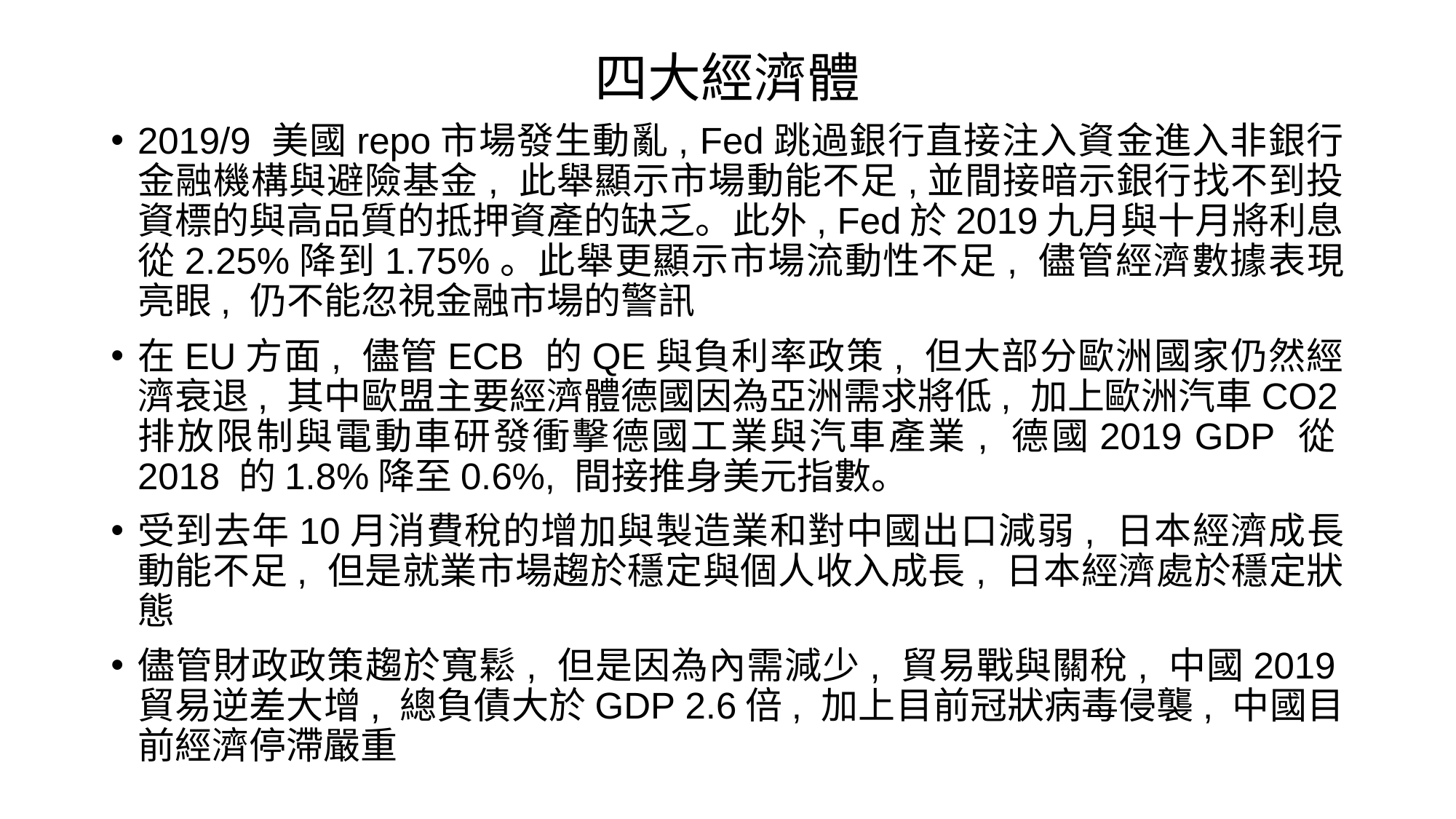

# 四大經濟體
2019/9 美國repo市場發生動亂, Fed跳過銀行直接注入資金進入非銀行金融機構與避險基金, 此舉顯示市場動能不足,並間接暗示銀行找不到投資標的與高品質的抵押資產的缺乏。此外, Fed於2019九月與十月將利息從2.25%降到1.75%。此舉更顯示市場流動性不足, 儘管經濟數據表現亮眼, 仍不能忽視金融市場的警訊
在EU方面, 儘管ECB 的QE與負利率政策, 但大部分歐洲國家仍然經濟衰退, 其中歐盟主要經濟體德國因為亞洲需求將低, 加上歐洲汽車CO2排放限制與電動車研發衝擊德國工業與汽車產業, 德國2019 GDP 從2018 的1.8%降至0.6%, 間接推身美元指數。
受到去年10月消費稅的增加與製造業和對中國出口減弱, 日本經濟成長動能不足, 但是就業市場趨於穩定與個人收入成長, 日本經濟處於穩定狀態
儘管財政政策趨於寬鬆, 但是因為內需減少, 貿易戰與關稅, 中國2019貿易逆差大增, 總負債大於GDP 2.6倍, 加上目前冠狀病毒侵襲, 中國目前經濟停滯嚴重